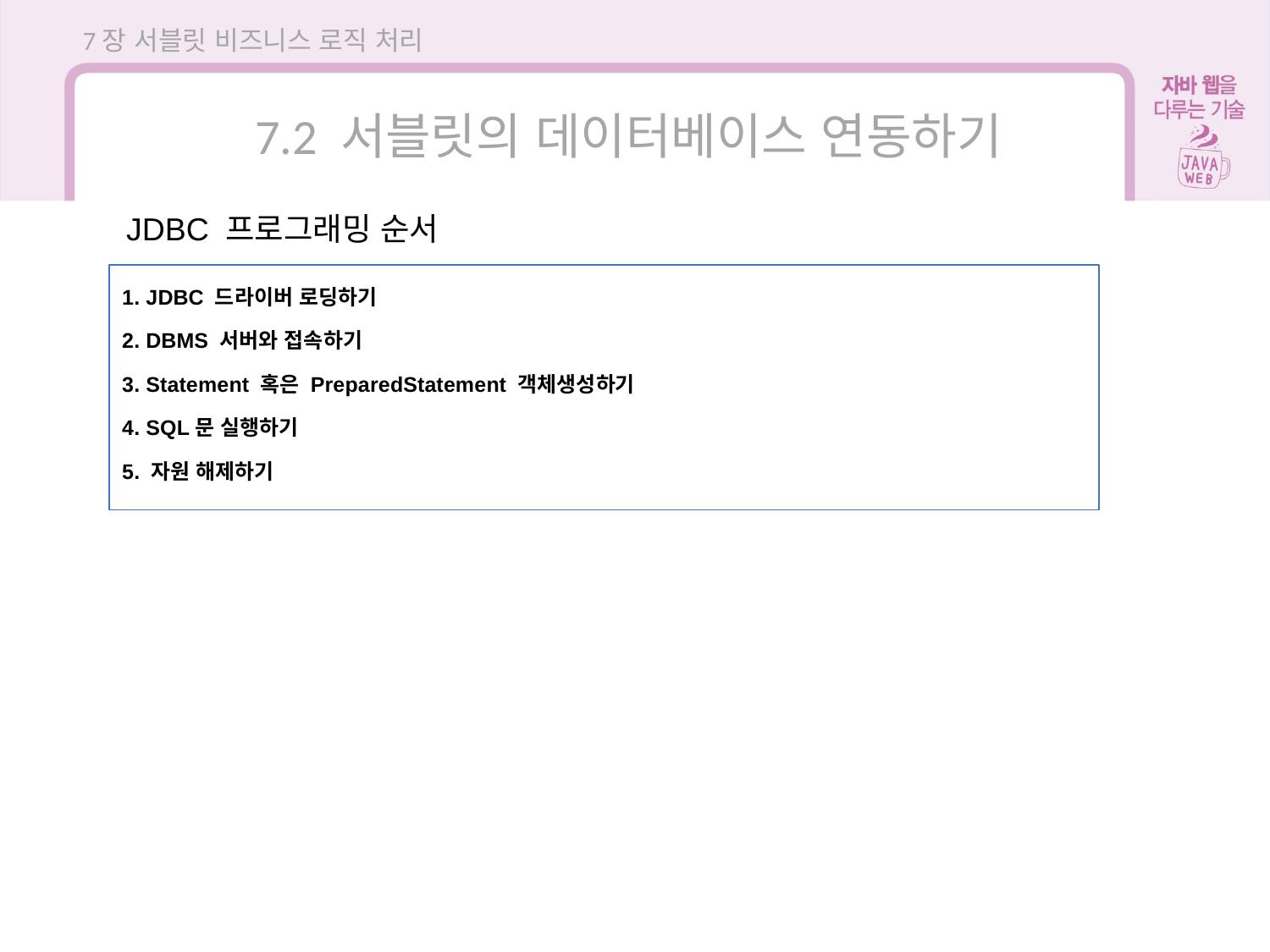

7장 서블릿 비즈니스 로직 처리
7.2 서블릿의 데이터베이스 연동하기
     JDBC 프로그래밍 순서
1. JDBC 드라이버 로딩하기
2. DBMS 서버와 접속하기
3. Statement 혹은 PreparedStatement 객체생성하기
4. SQL문 실행하기
5. 자원 해제하기